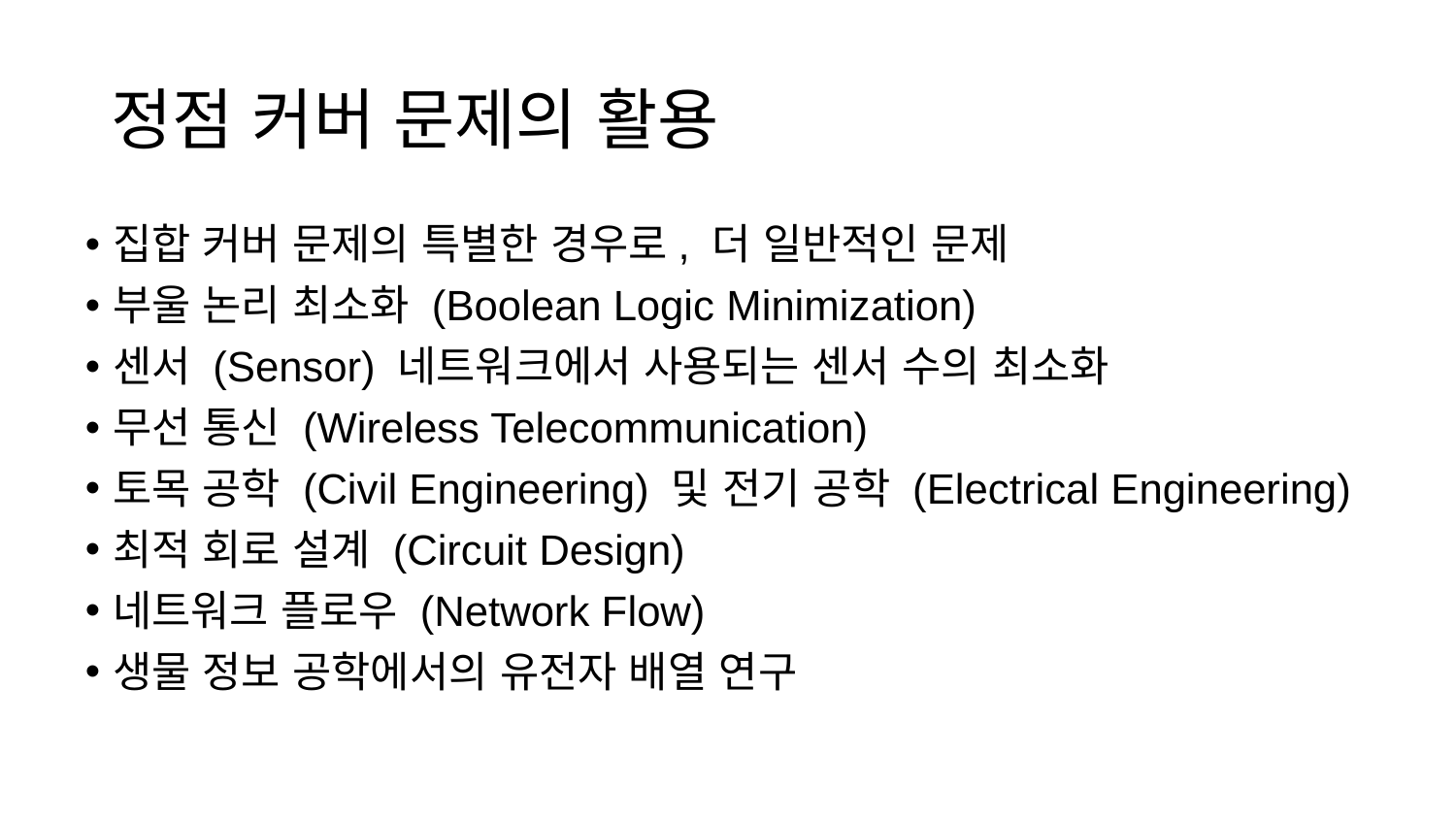

# 정점 커버 문제의 활용
집합 커버 문제의 특별한 경우로, 더 일반적인 문제
부울 논리 최소화 (Boolean Logic Minimization)
센서 (Sensor) 네트워크에서 사용되는 센서 수의 최소화
무선 통신 (Wireless Telecommunication)
토목 공학 (Civil Engineering) 및 전기 공학 (Electrical Engineering)
최적 회로 설계 (Circuit Design)
네트워크 플로우 (Network Flow)
생물 정보 공학에서의 유전자 배열 연구